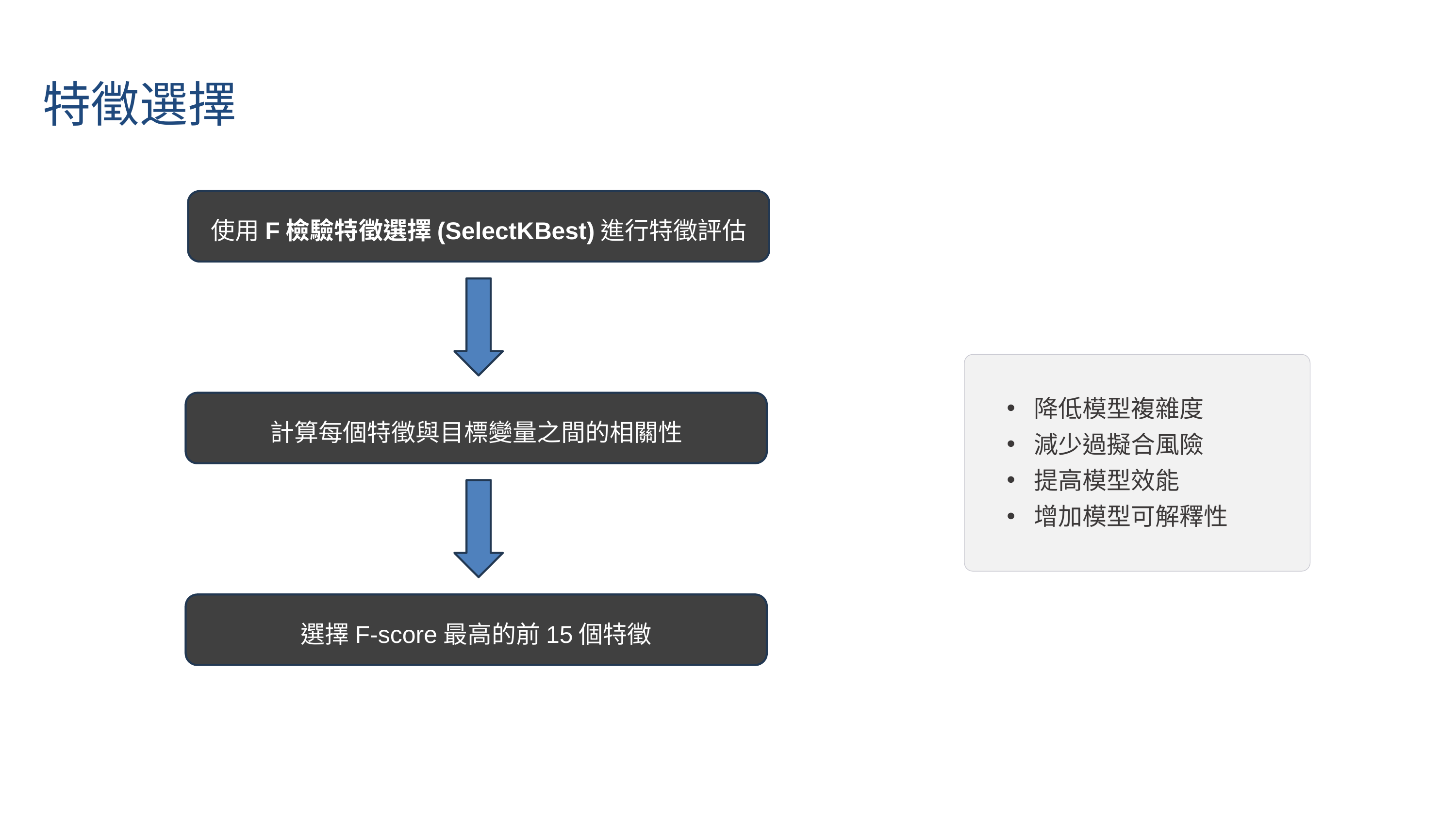

特徵選擇
使用F檢驗特徵選擇(SelectKBest)進行特徵評估

降低模型複雜度
減少過擬合風險
提高模型效能
增加模型可解釋性
計算每個特徵與目標變量之間的相關性

選擇F-score最高的前15個特徵